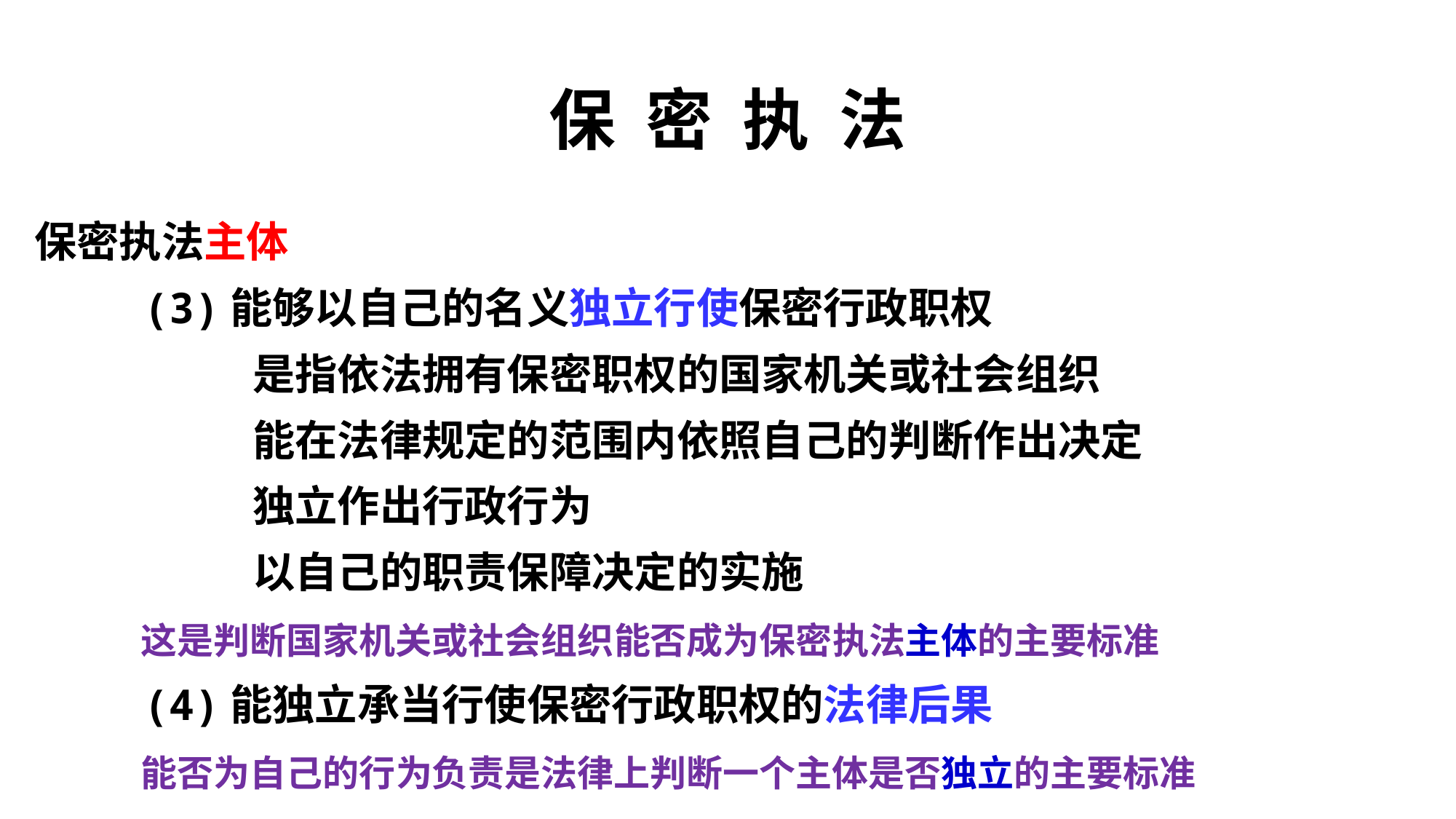

# 保  密  执  法
保密执法主体
	(3)能够以自己的名义独立行使保密行政职权
		是指依法拥有保密职权的国家机关或社会组织
		能在法律规定的范围内依照自己的判断作出决定
		独立作出行政行为
		以自己的职责保障决定的实施
          这是判断国家机关或社会组织能否成为保密执法主体的主要标准
	(4)能独立承当行使保密行政职权的法律后果
          能否为自己的行为负责是法律上判断一个主体是否独立的主要标准